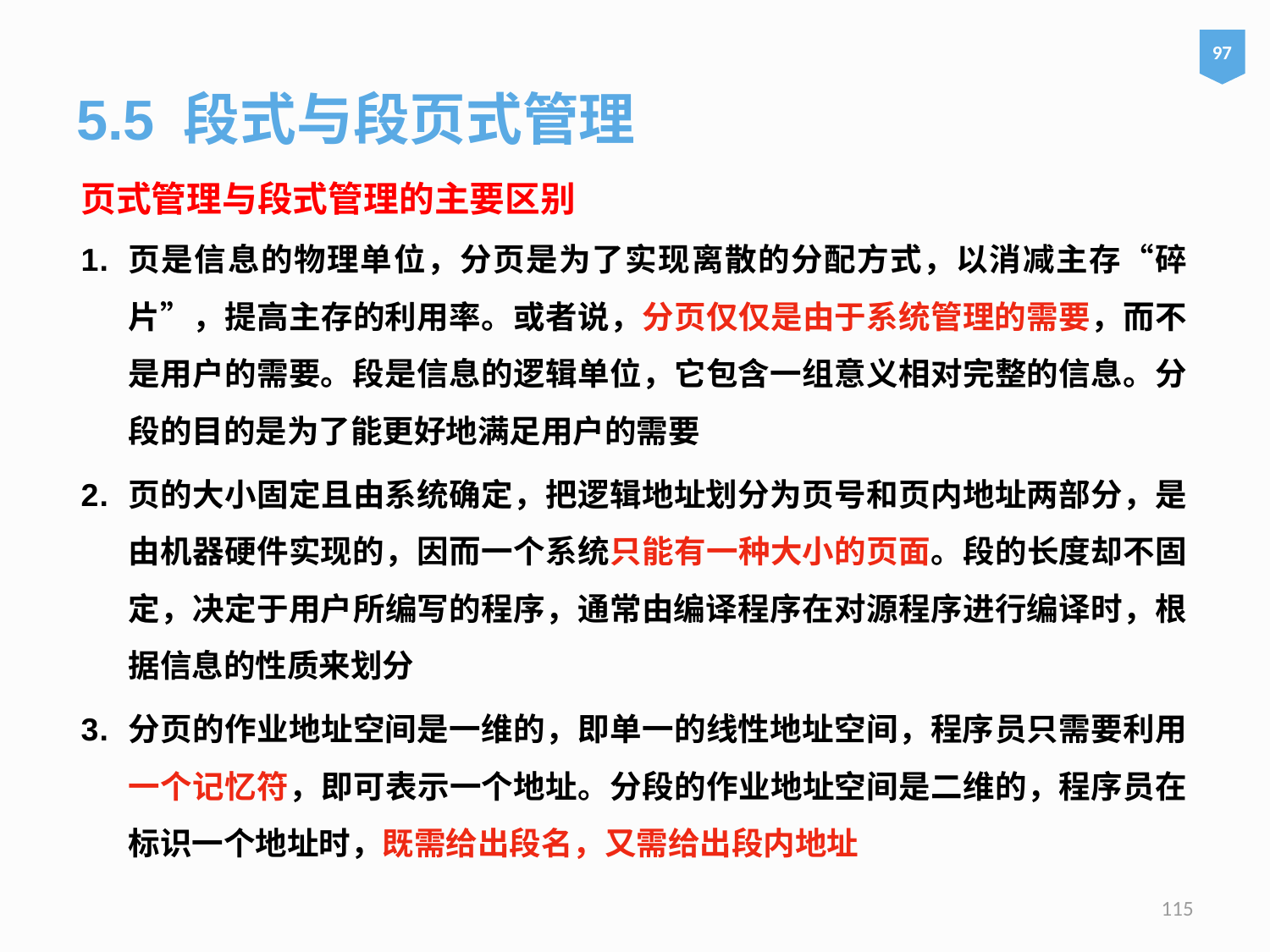

97
5.5 段式与段页式管理
页式管理与段式管理的主要区别

页是信息的物理单位，分页是为了实现离散的分配方式，以消减主存“碎片”，提高主存的利用率。或者说，分页仅仅是由于系统管理的需要，而不是用户的需要。段是信息的逻辑单位，它包含一组意义相对完整的信息。分段的目的是为了能更好地满足用户的需要
页的大小固定且由系统确定，把逻辑地址划分为页号和页内地址两部分，是由机器硬件实现的，因而一个系统只能有一种大小的页面。段的长度却不固定，决定于用户所编写的程序，通常由编译程序在对源程序进行编译时，根据信息的性质来划分
分页的作业地址空间是一维的，即单一的线性地址空间，程序员只需要利用一个记忆符，即可表示一个地址。分段的作业地址空间是二维的，程序员在标识一个地址时，既需给出段名，又需给出段内地址

115